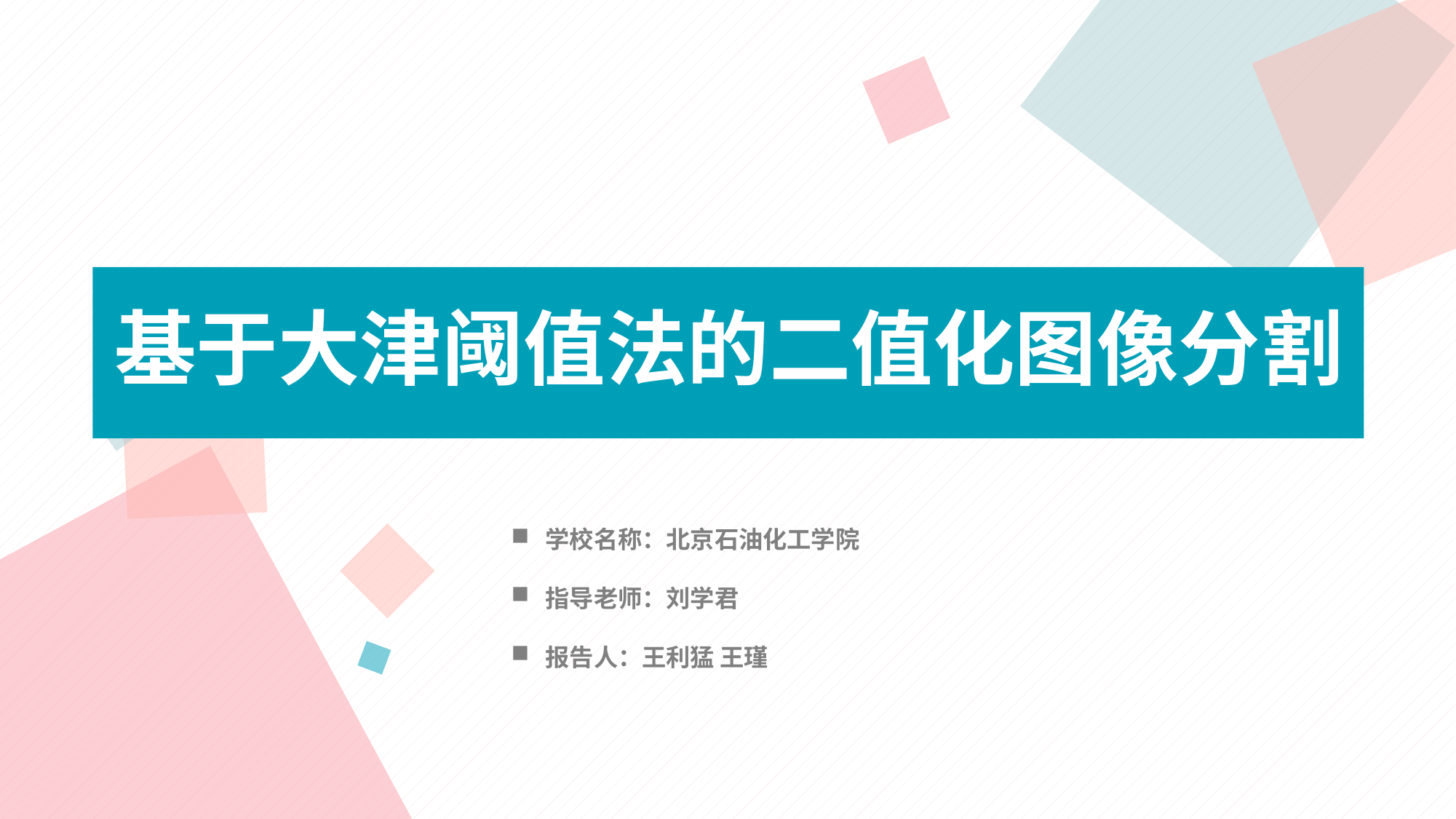

基于大津阈值法的二值化图像分割
学校名称：北京石油化工学院
指导老师：刘学君
报告人：王利猛 王瑾